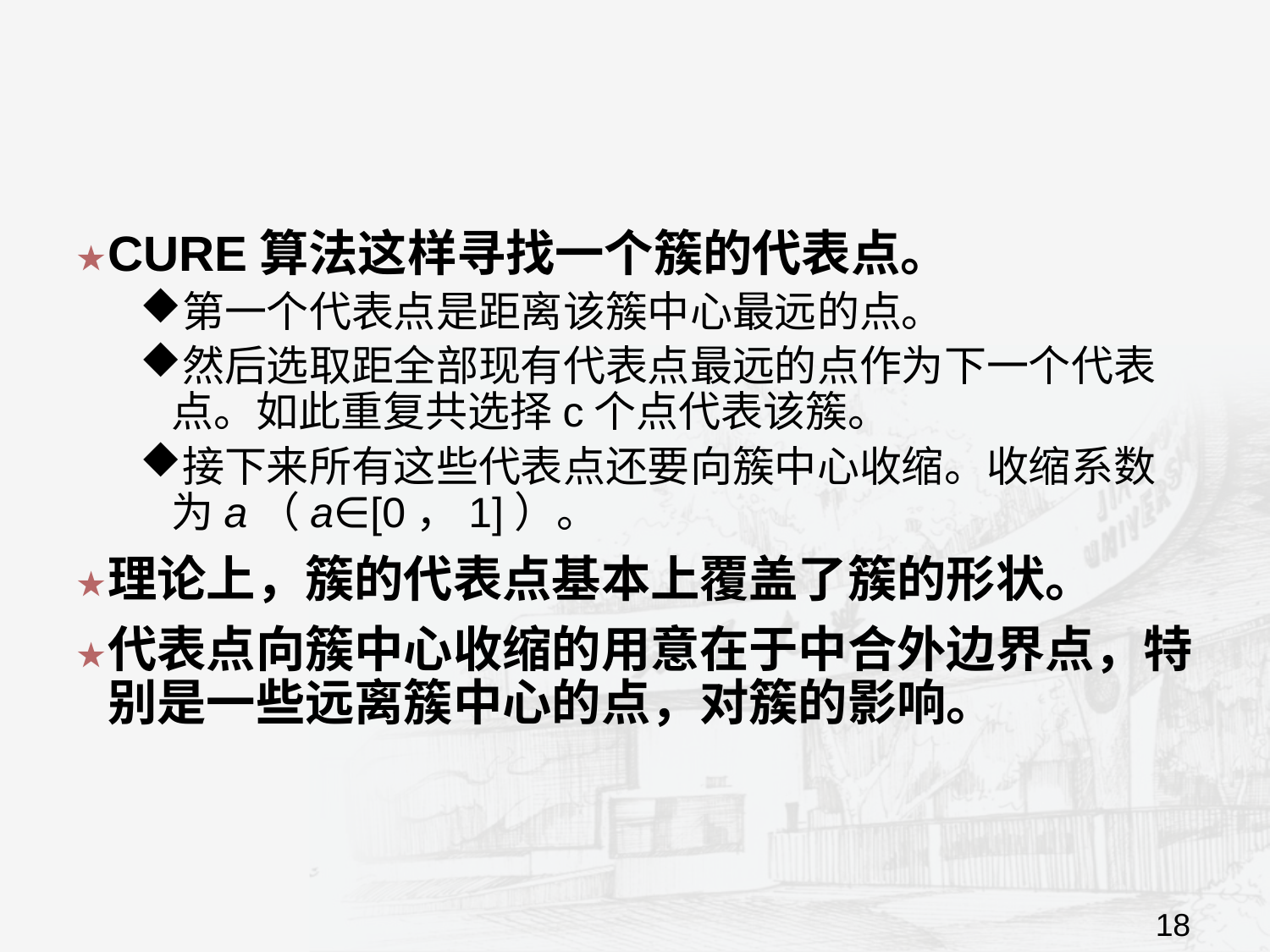

#
CURE算法这样寻找一个簇的代表点。
第一个代表点是距离该簇中心最远的点。
然后选取距全部现有代表点最远的点作为下一个代表点。如此重复共选择c个点代表该簇。
接下来所有这些代表点还要向簇中心收缩。收缩系数为a（a∈[0，1]）。
理论上，簇的代表点基本上覆盖了簇的形状。
代表点向簇中心收缩的用意在于中合外边界点，特别是一些远离簇中心的点，对簇的影响。
18